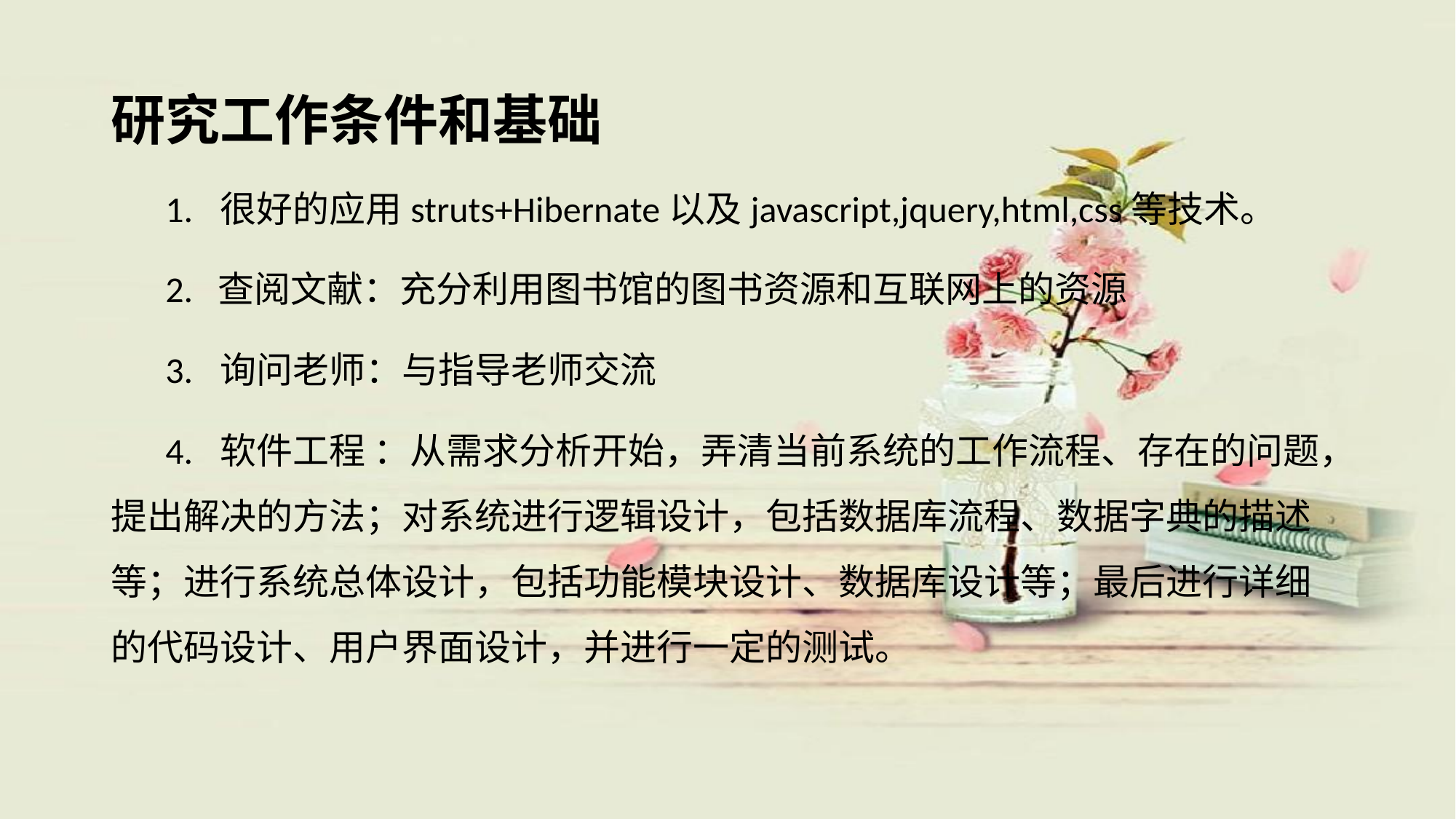

# 研究工作条件和基础
1.	很好的应用struts+Hibernate以及javascript,jquery,html,css等技术。
2.  查阅文献：充分利用图书馆的图书资源和互联网上的资源
3.	询问老师：与指导老师交流
4.	软件工程 ：从需求分析开始，弄清当前系统的工作流程、存在的问题，提出解决的方法；对系统进行逻辑设计，包括数据库流程、数据字典的描述等；进行系统总体设计，包括功能模块设计、数据库设计等；最后进行详细的代码设计、用户界面设计，并进行一定的测试。